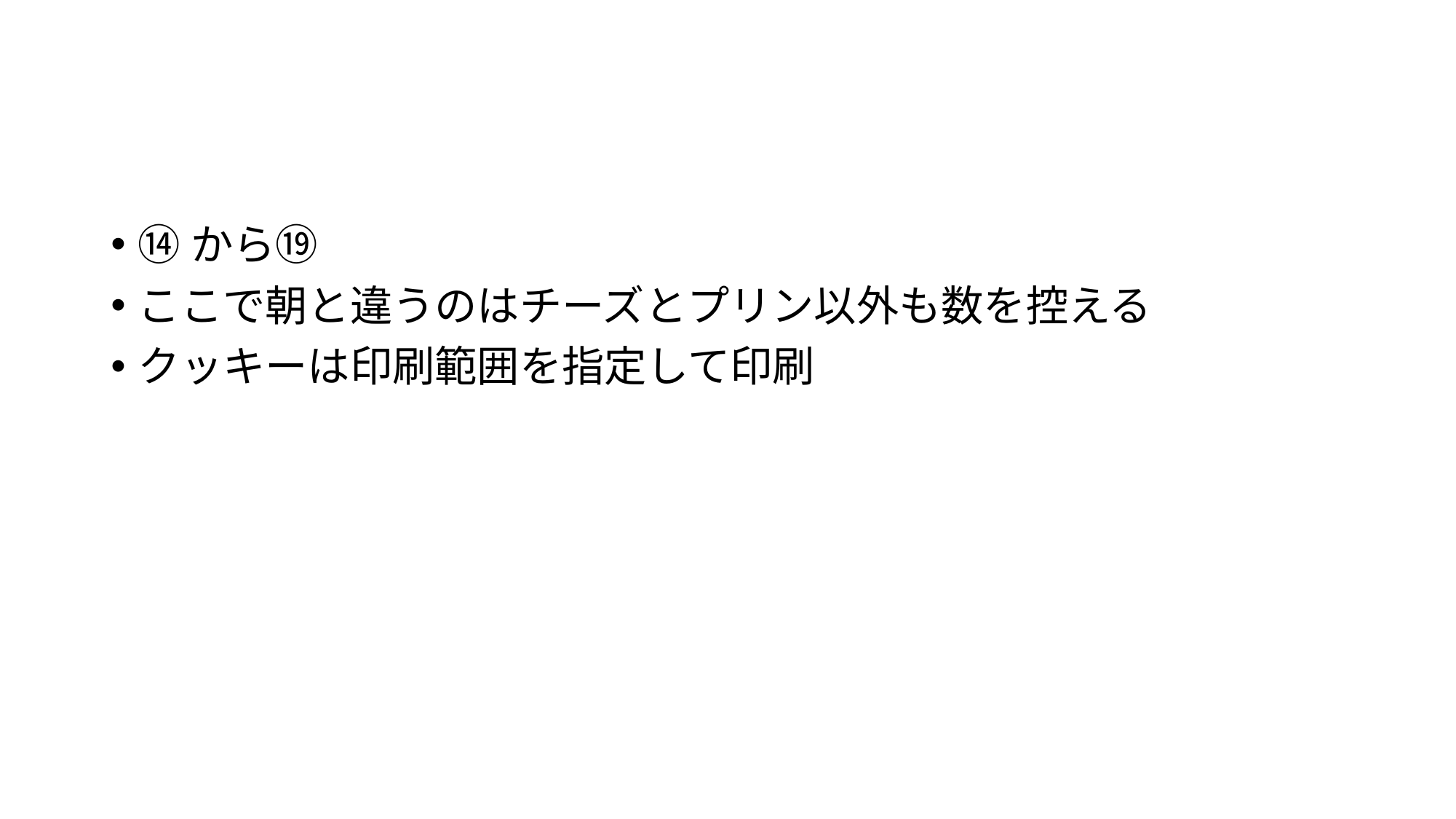

#
⑭から⑲
ここで朝と違うのはチーズとプリン以外も数を控える
クッキーは印刷範囲を指定して印刷